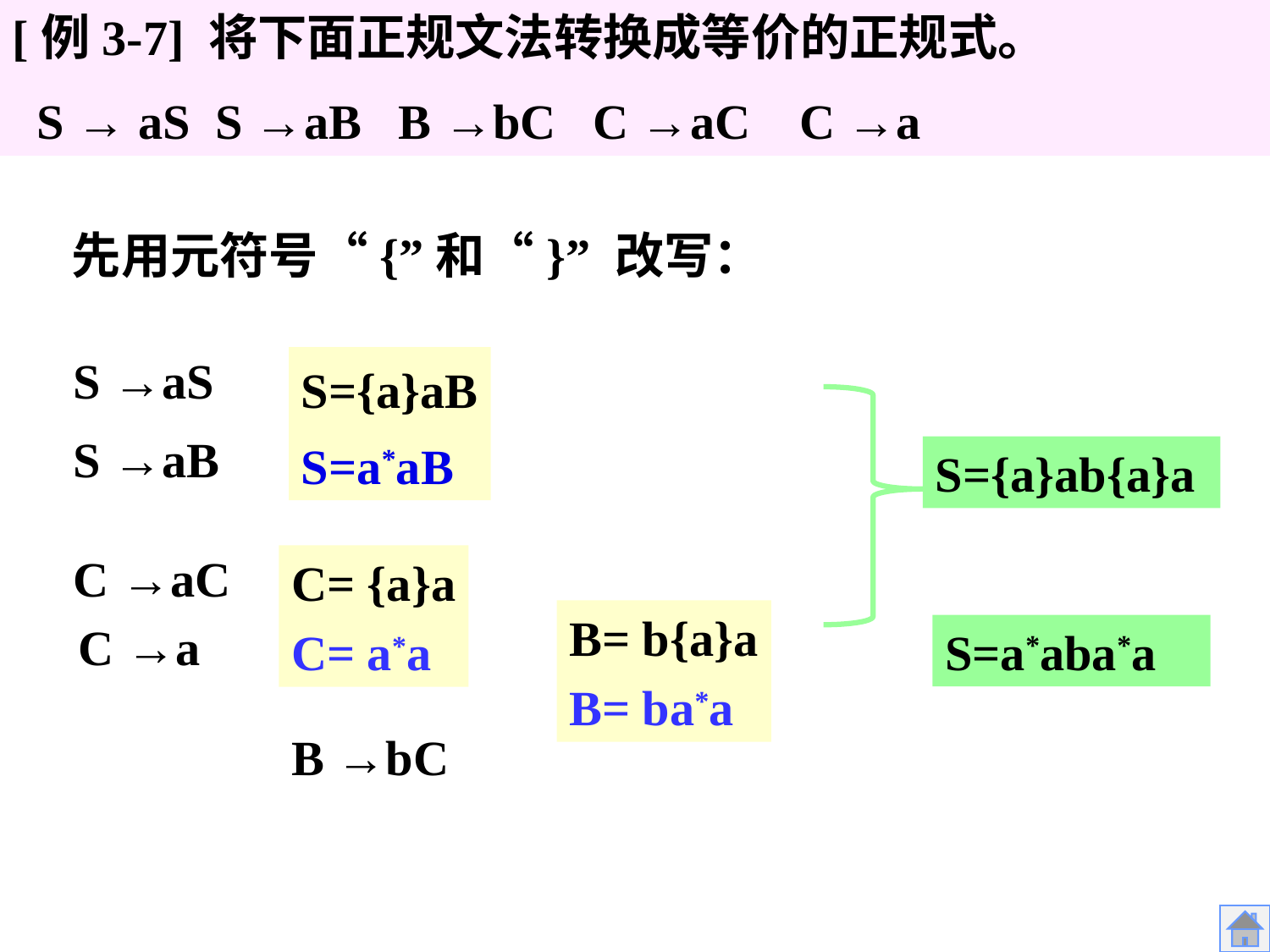

[例3-7] 将下面正规文法转换成等价的正规式。
  S → aS  S →aB   B →bC   C →aC    C →a
先用元符号“{”和“}” 改写：
S →aS
S →aB
S={a}aB
S=a*aB

S={a}ab{a}a
C →aC
C →a
C= {a}a
C= a*a

B= b{a}a
B= ba*a
S=a*aba*a
B →bC